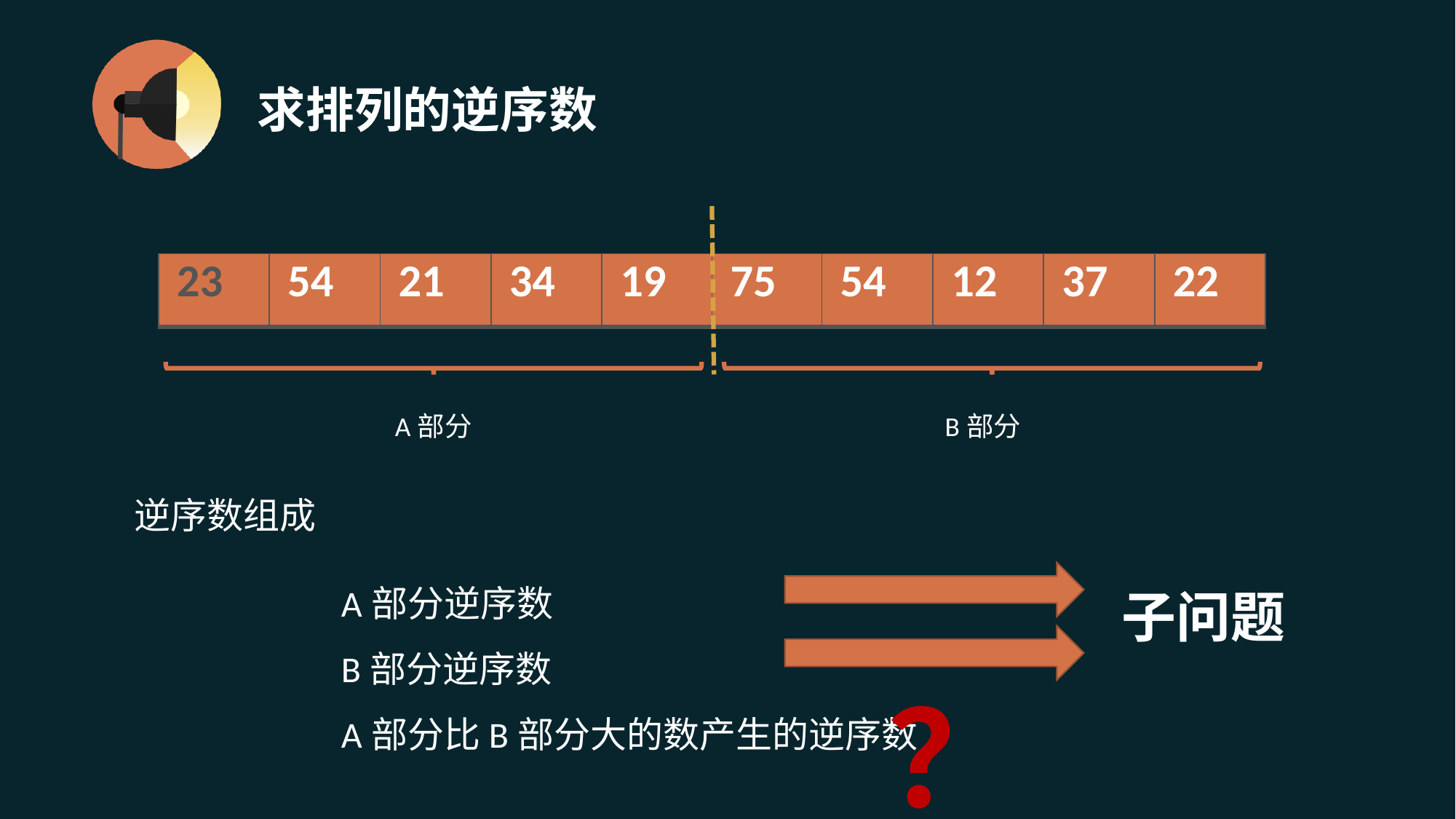

# 求排列的逆序数

| 23 | 54 | 21 | 34 | 19 | 75 | 54 | 12 | 37 | 22 |
| --- | --- | --- | --- | --- | --- | --- | --- | --- | --- |
A部分
B部分
逆序数组成
A部分逆序数
B部分逆序数
A部分比B部分大的数产生的逆序数

子问题

？